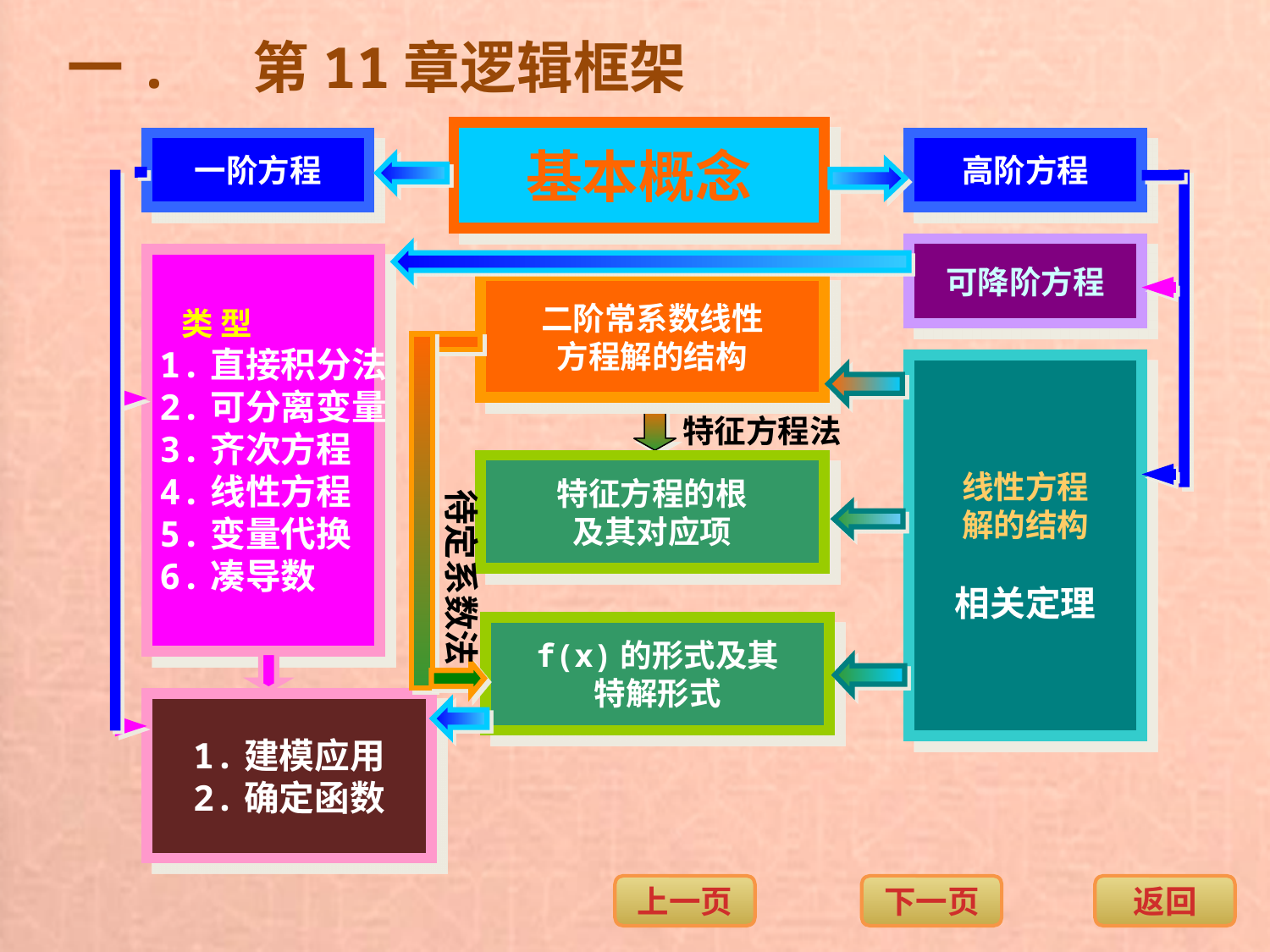

一.  第11章逻辑框架
基本概念
一阶方程
高阶方程

可降阶方程

  类 型
1.直接积分法
2.可分离变量
3.齐次方程
4.线性方程
5.变量代换
6.凑导数
二阶常系数线性
方程解的结构

线性方程
解的结构

相关定理

特征方程法
特征方程的根
及其对应项
待定系数法

f(x)的形式及其
特解形式

1.建模应用
2.确定函数